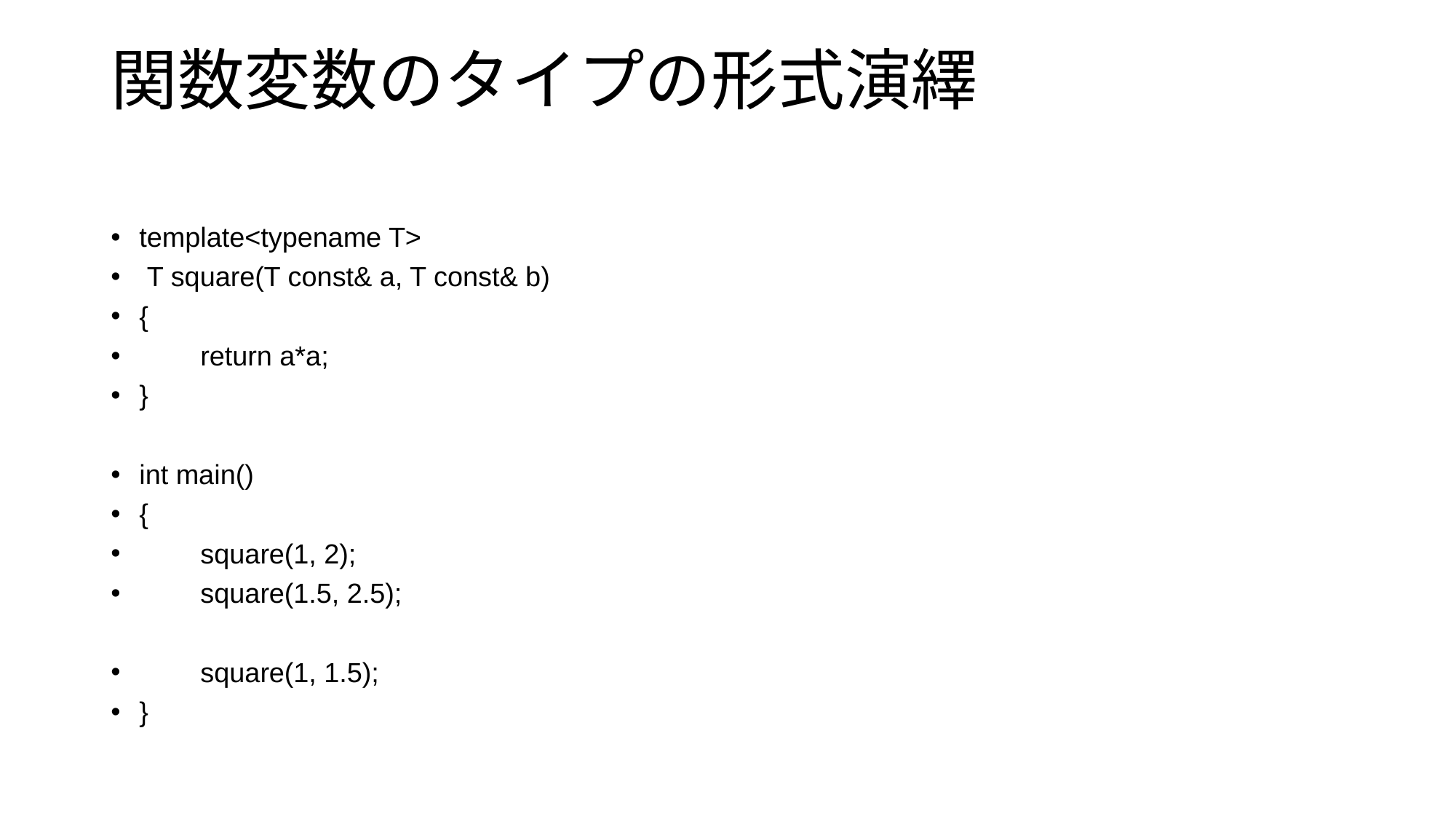

# 関数変数のタイプの形式演繹
template<typename T>
 T square(T const& a, T const& b)
{
        return a*a;
}

int main()
{
        square(1, 2);
        square(1.5, 2.5);

        square(1, 1.5);
}